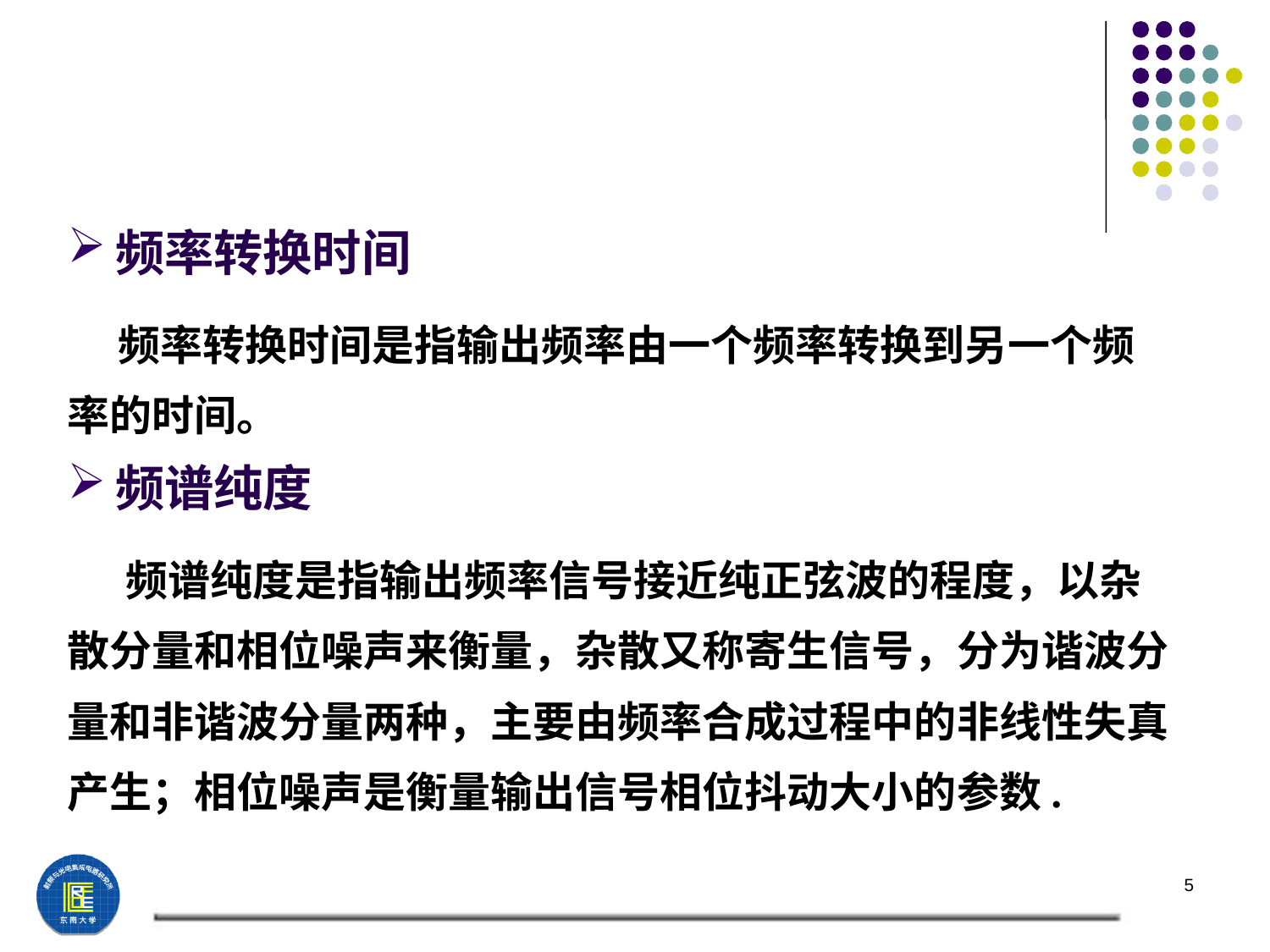

#

频率转换时间
      频率转换时间是指输出频率由一个频率转换到另一个频率的时间。
频谱纯度
       频谱纯度是指输出频率信号接近纯正弦波的程度，以杂散分量和相位噪声来衡量，杂散又称寄生信号，分为谐波分量和非谐波分量两种，主要由频率合成过程中的非线性失真产生；相位噪声是衡量输出信号相位抖动大小的参数.
5